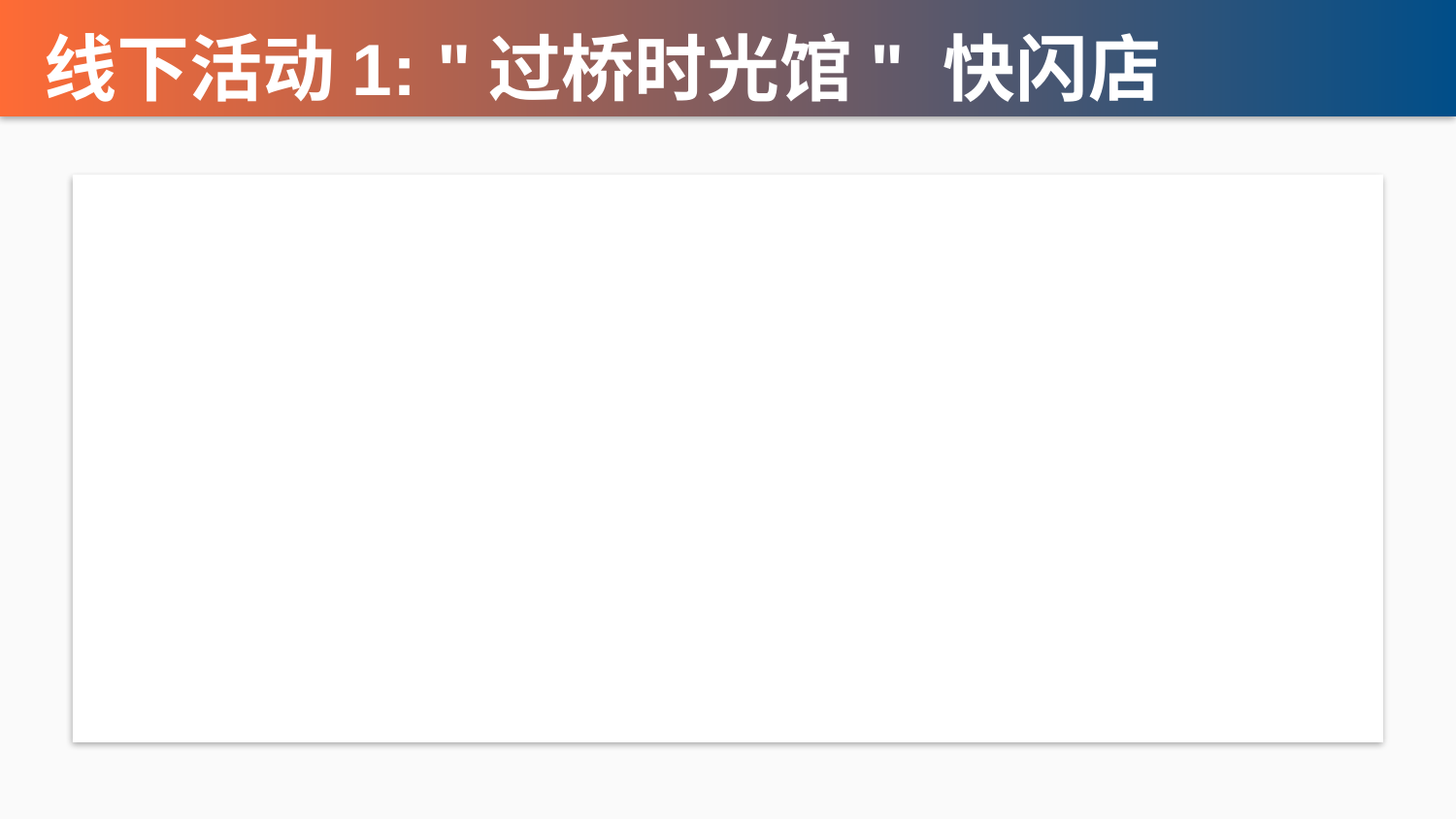

线下活动1: "过桥时光馆" 快闪店

📍 选址: 三里屯/静安寺等核心商圈
⏰ 时间: 5-6月,每场7天
🎨 设计: 云南少数民族风情沉浸式体验
🎁 活动: 免费试吃/拍照打卡/非遗手作体验
📊 目标: 单场吸引5000+人次,获得1000+UGC内容